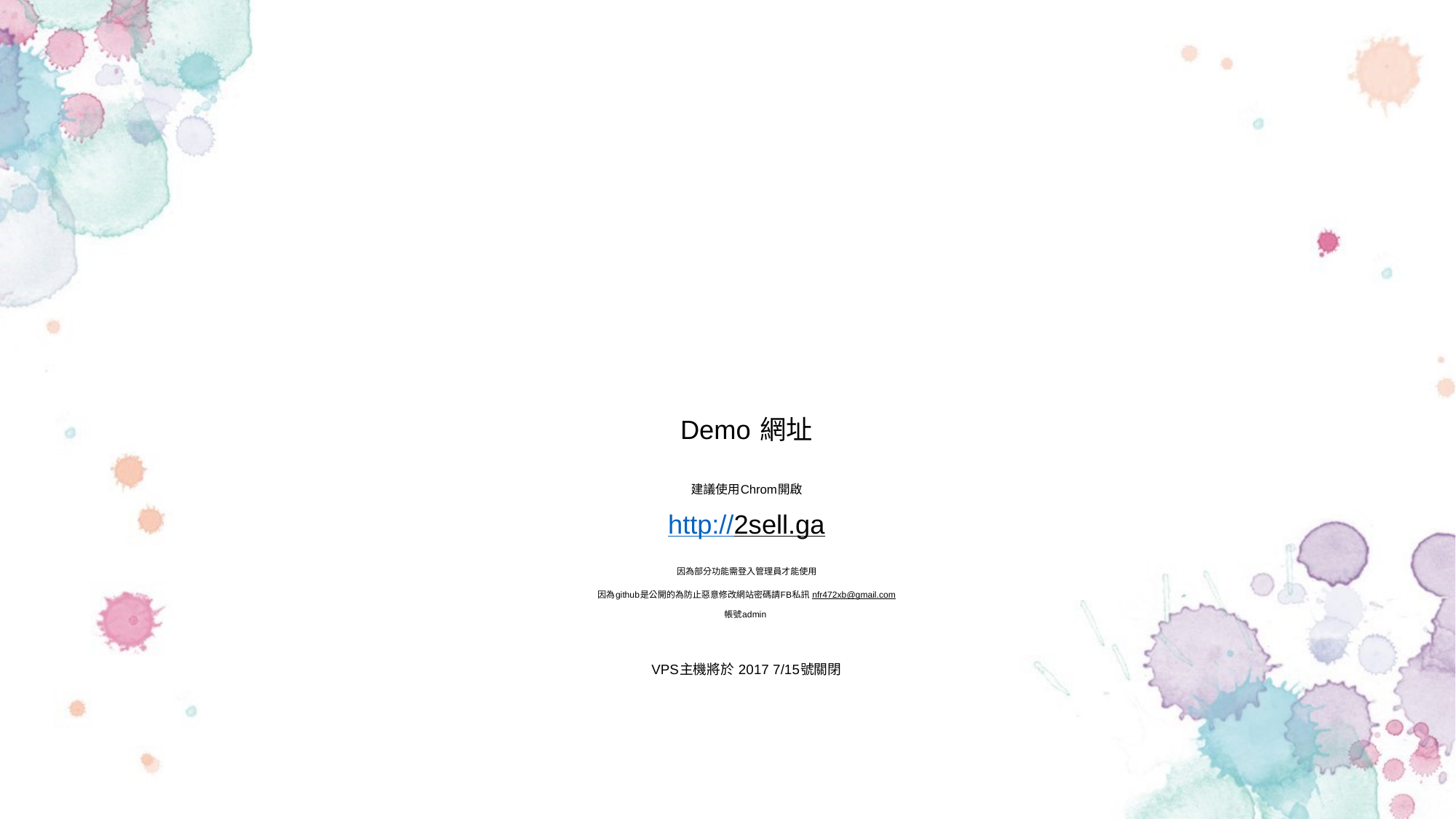

# Demo 網址 建議使用Chrom開啟 http://2sell.ga 因為部分功能需登入管理員才能使用 因為github是公開的為防止惡意修改網站密碼請FB私訊 nfr472xb@gmail.com 帳號admin VPS主機將於 2017 7/15號關閉